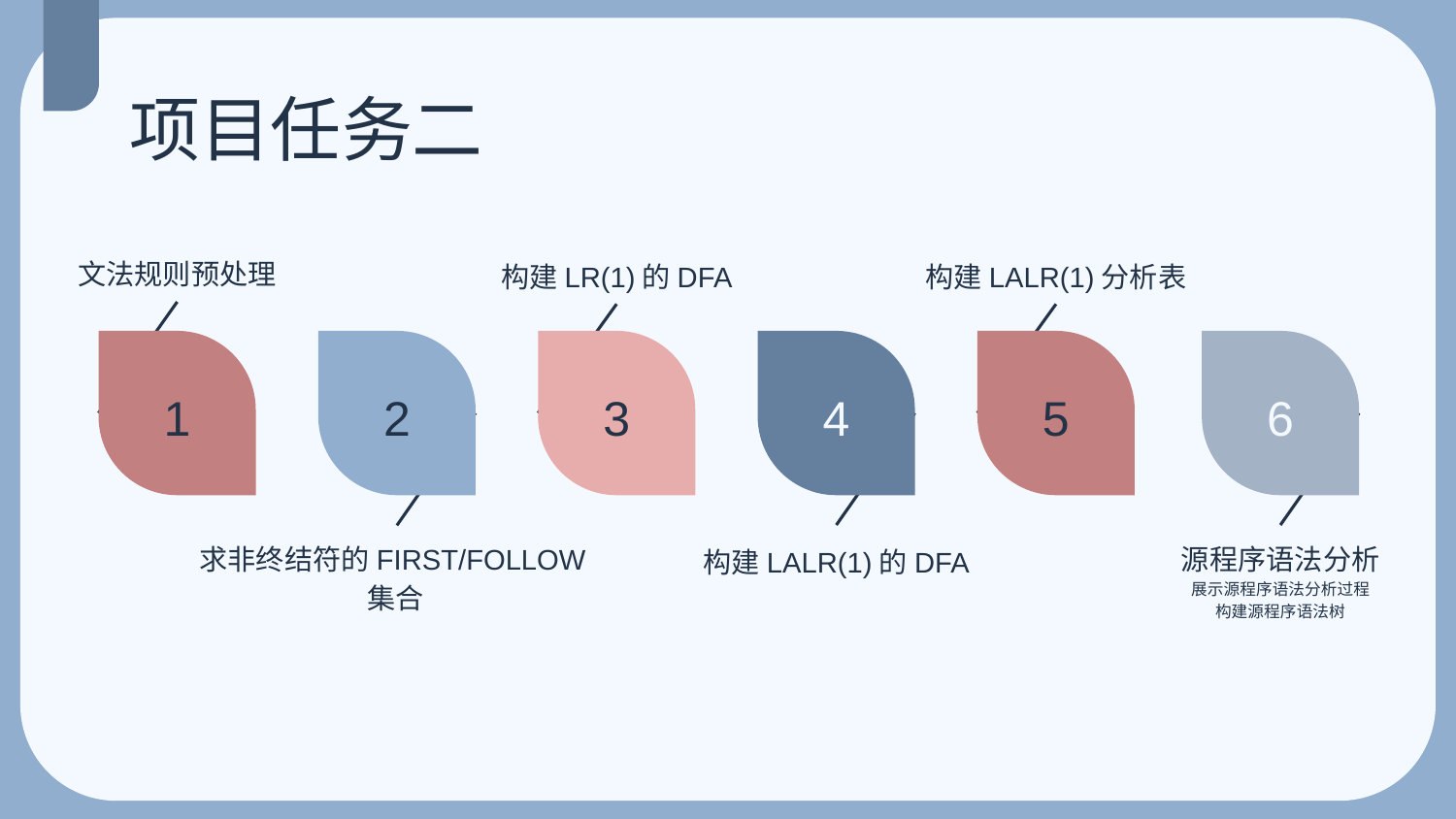

# 项目任务二
文法规则预处理
构建LR(1)的DFA
构建LALR(1)分析表

1
2
3
4
5
6
求非终结符的FIRST/FOLLOW集合
源程序语法分析
展示源程序语法分析过程
构建源程序语法树
构建LALR(1)的DFA